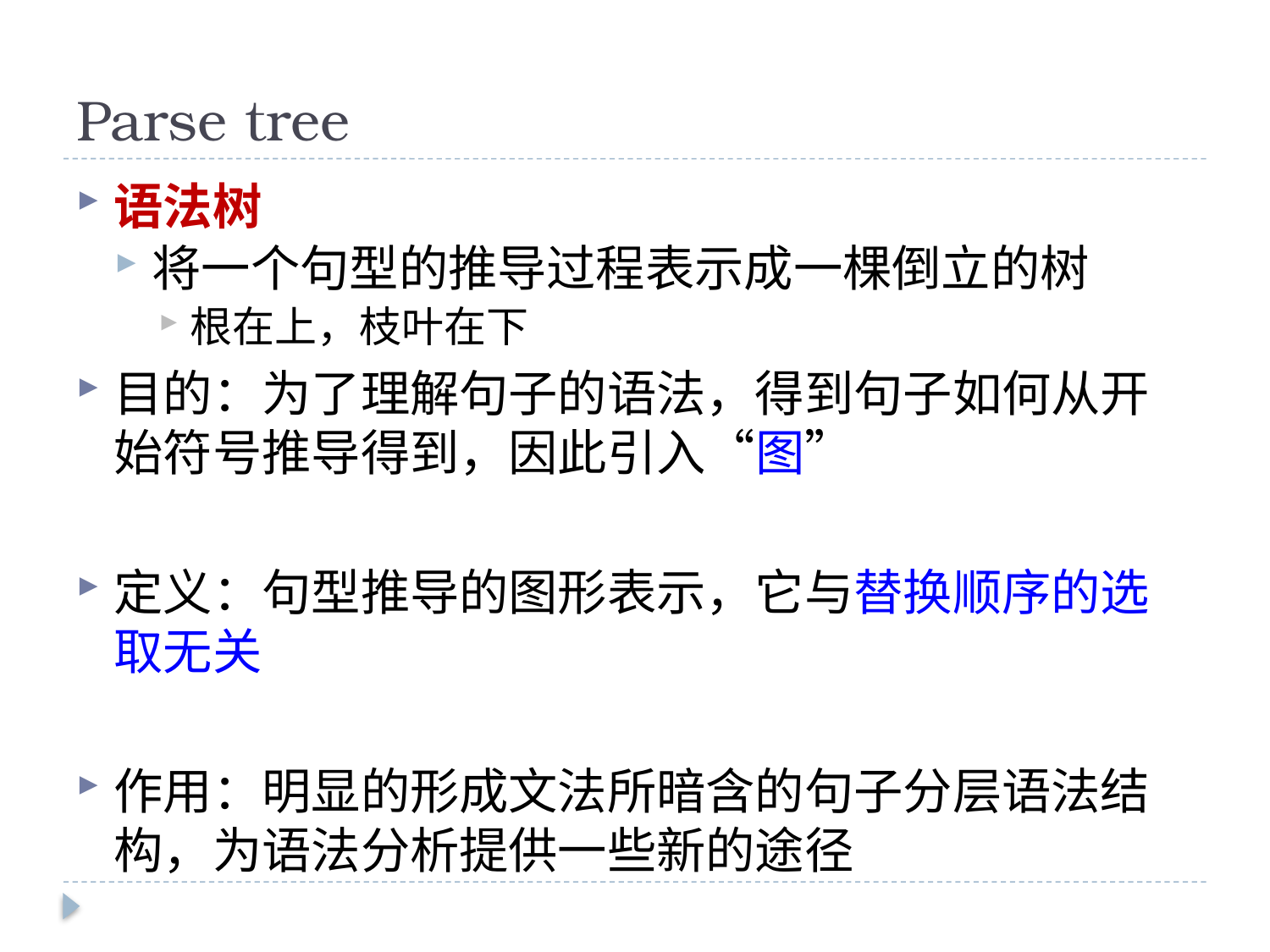

# Parse tree
语法树
将一个句型的推导过程表示成一棵倒立的树
根在上，枝叶在下
目的：为了理解句子的语法，得到句子如何从开始符号推导得到，因此引入“图”

定义：句型推导的图形表示，它与替换顺序的选取无关

作用：明显的形成文法所暗含的句子分层语法结构，为语法分析提供一些新的途径

48